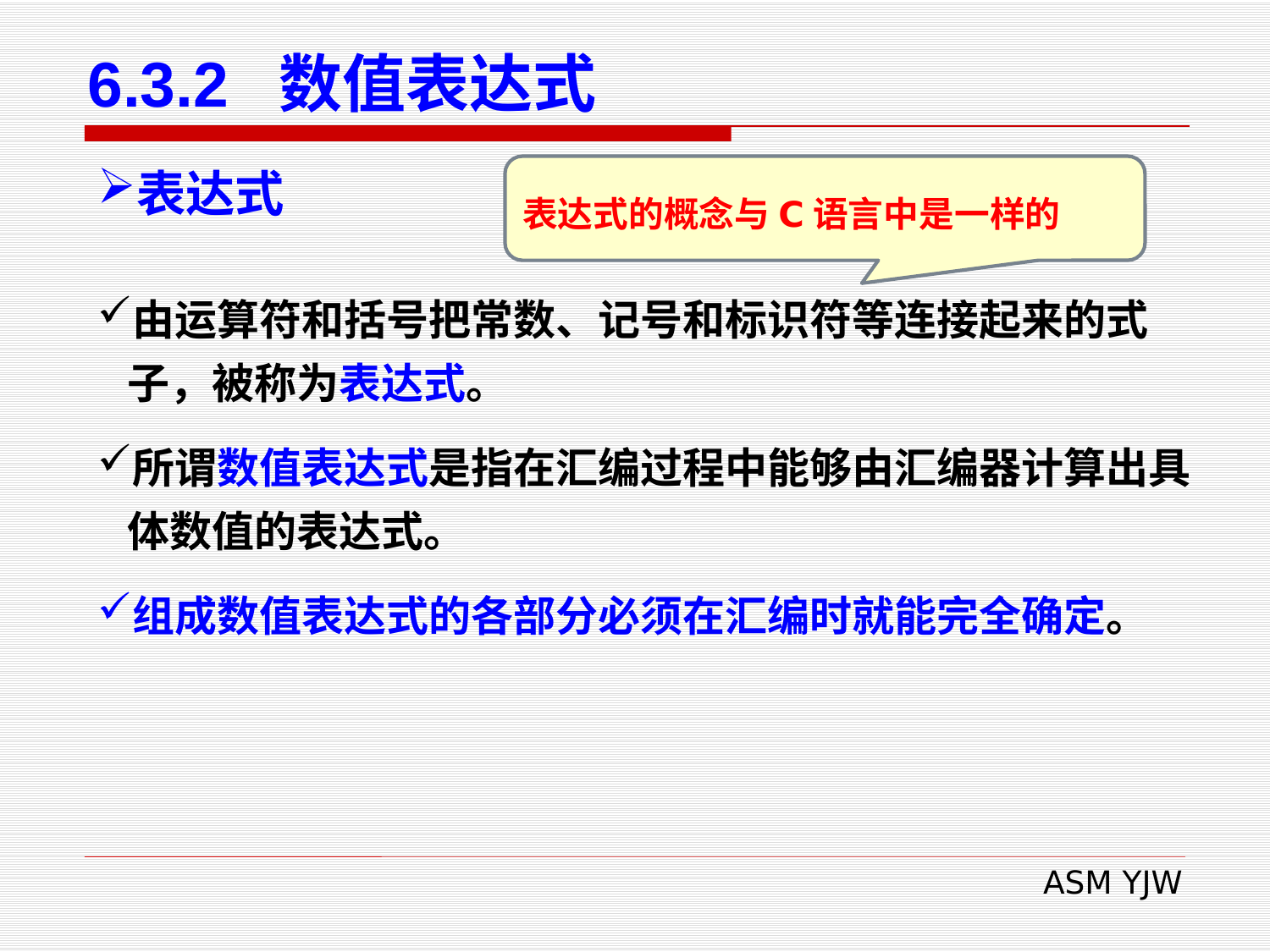

# 6.3.2  数值表达式
表达式
表达式的概念与C语言中是一样的

由运算符和括号把常数、记号和标识符等连接起来的式子，被称为表达式。
所谓数值表达式是指在汇编过程中能够由汇编器计算出具体数值的表达式。
组成数值表达式的各部分必须在汇编时就能完全确定。